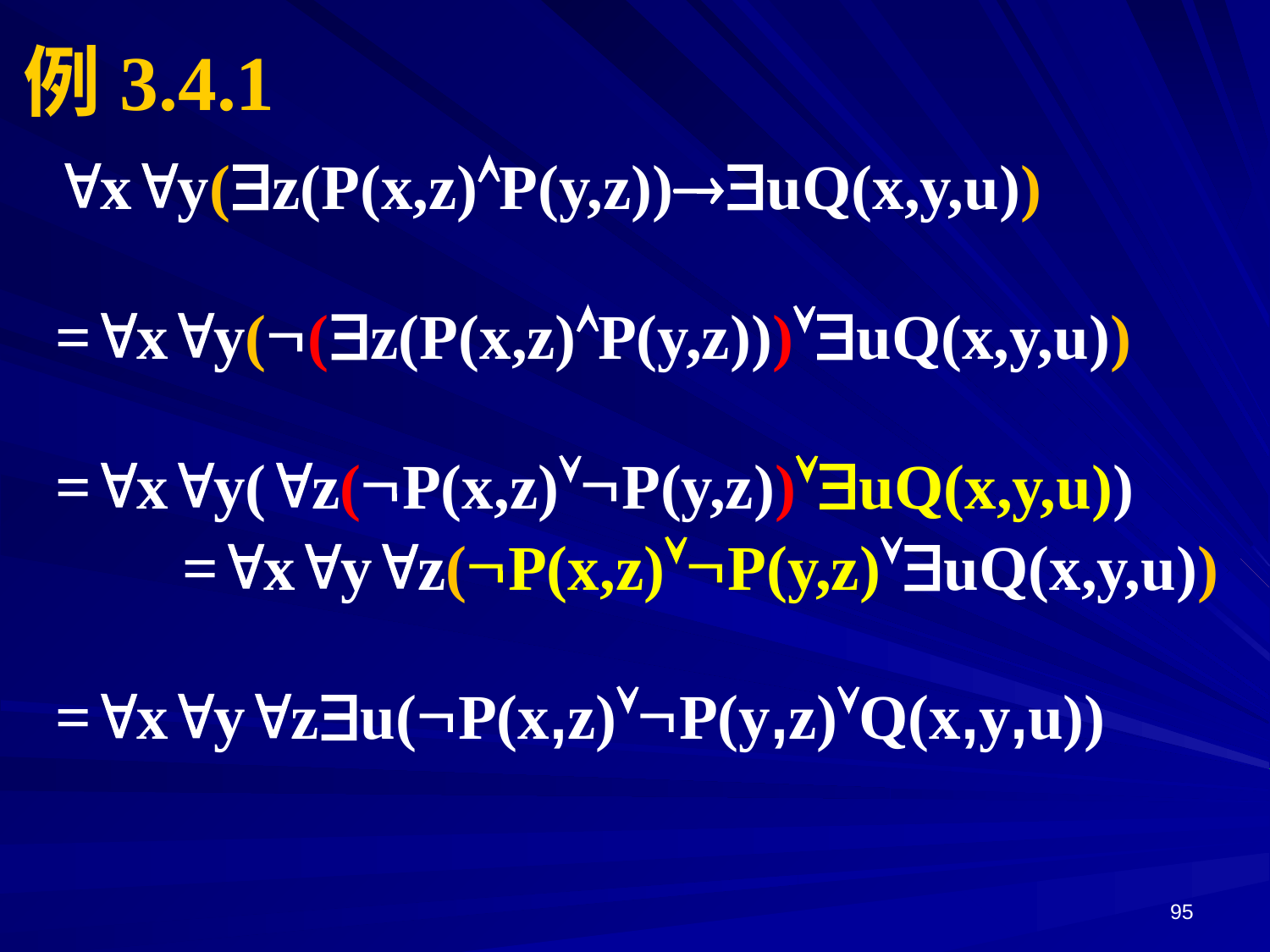

# 例3.4.1
∀x∀y(∃z(P(x,z)∧P(y,z))→∃uQ(x,y,u))
        =∀x∀y(¬(∃z(P(x,z)∧P(y,z)))∨∃uQ(x,y,u))
        =∀x∀y(∀z(¬P(x,z)∨¬P(y,z))∨∃uQ(x,y,u))
        =∀x∀y∀z(¬P(x,z)∨¬P(y,z)∨∃uQ(x,y,u))
        =∀x∀y∀z∃u(¬P(x,z)∨¬P(y,z)∨Q(x,y,u))
95